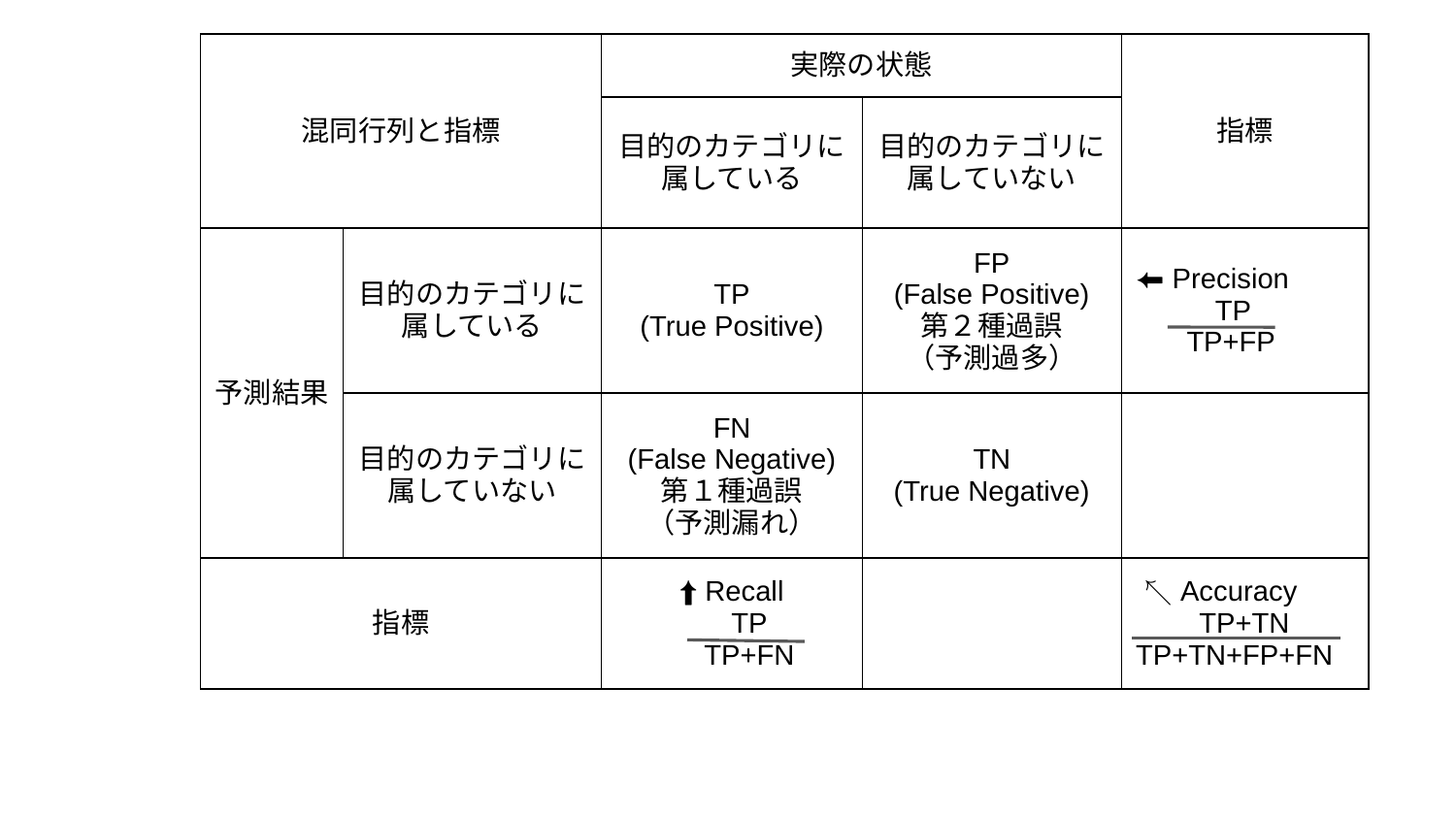

| 混同行列と指標 |  | 実際の状態 |  | 指標 |
| --- | --- | --- | --- | --- |
|  |  | 目的のカテゴリに 属している | 目的のカテゴリに 属していない |  |
| 予測結果 | 目的のカテゴリに 属している | TP (True Positive) | FP (False Positive) 第２種過誤 （予測過多） | ⬅ Precision 　　 TP 　 TP+FP |
|  | 目的のカテゴリに 属していない | FN (False Negative) 第１種過誤 （予測漏れ） | TN (True Negative) |  |
| 指標 |  | ⬆ Recall 　TP 　TP+FN |  | ↖ Accuracy 　　TP+TN TP+TN+FP+FN |